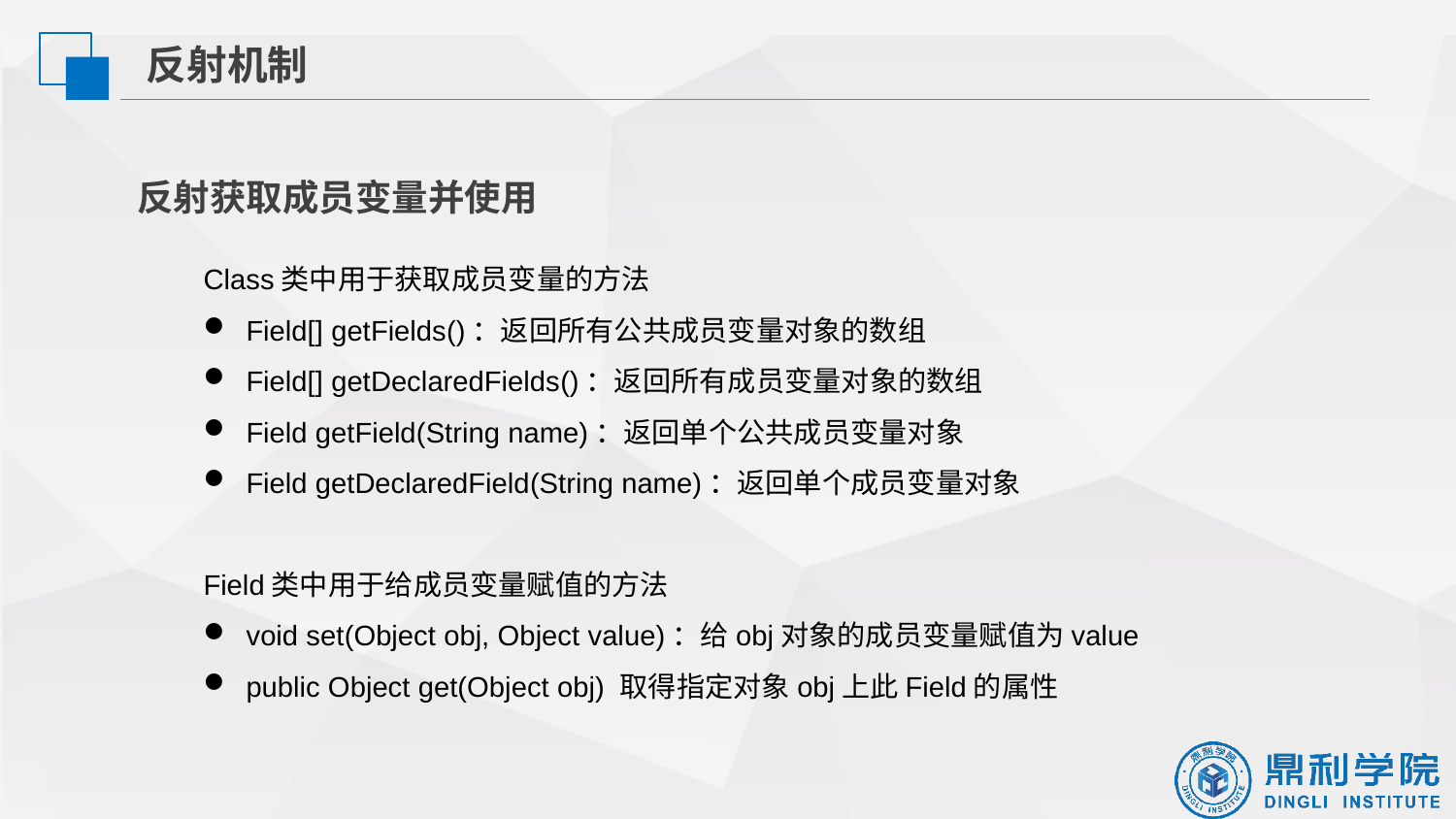

反射机制
反射获取成员变量并使用
Class类中用于获取成员变量的方法
Field[] getFields​()：返回所有公共成员变量对象的数组
Field[] getDeclaredFields​()：返回所有成员变量对象的数组
Field getField​(String name)：返回单个公共成员变量对象
Field getDeclaredField​(String name)：返回单个成员变量对象

Field类中用于给成员变量赋值的方法
void set​(Object obj, Object value)：给obj对象的成员变量赋值为value
public Object get(Object obj) 取得指定对象obj上此Field的属性